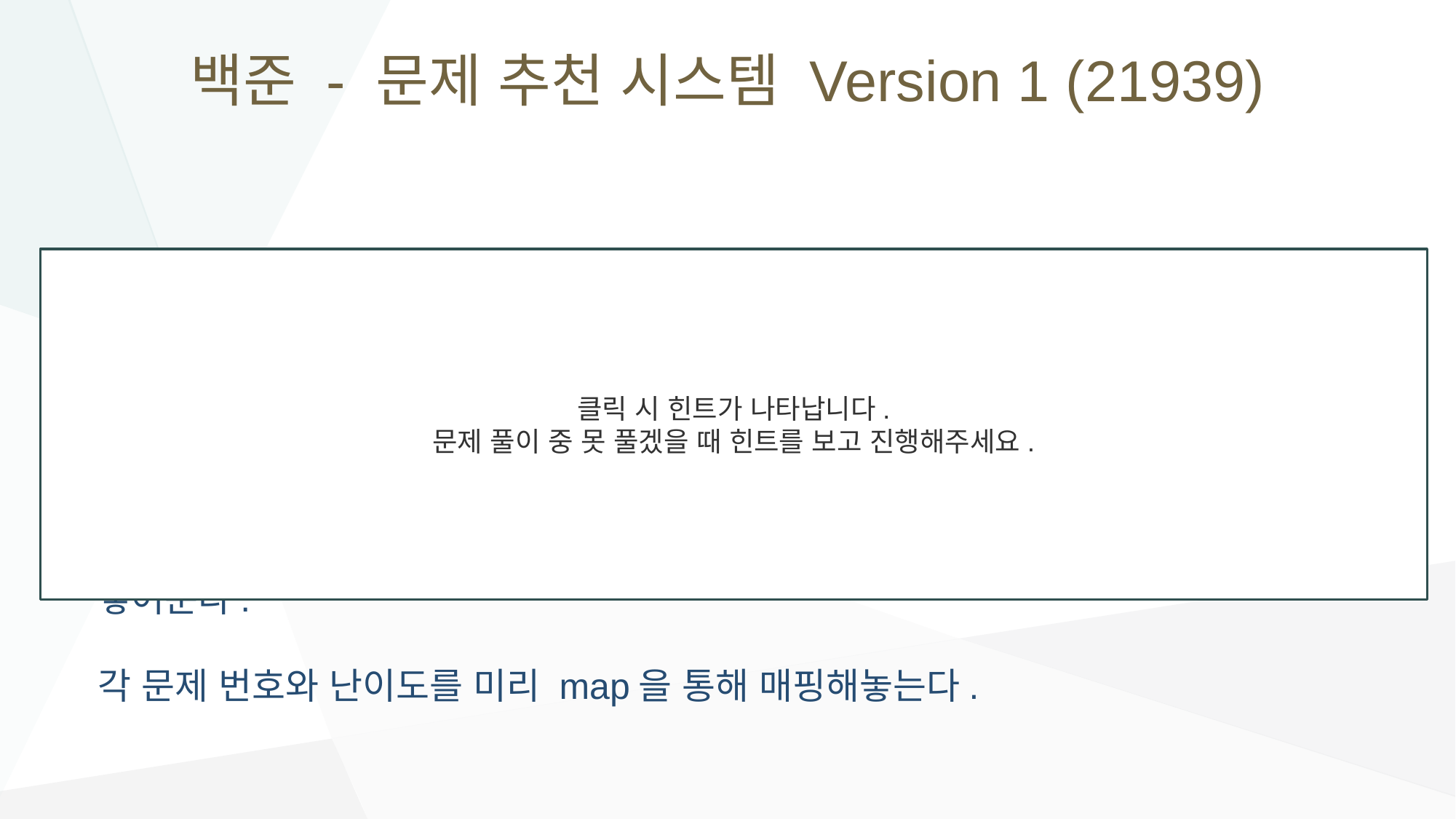

# 백준 - 문제 추천 시스템 Version 1 (21939)
클릭 시 힌트가 나타납니다.
문제 풀이 중 못 풀겠을 때 힌트를 보고 진행해주세요.
문제 번호와 랭크가 하나의 쌍으로 다녀야 하므로 pair로 묶어서 set에 넣어준다.
이때, recommend 명령어가 가장 어려운 문제, 여러 개면 문제 번호가 제일 큰 문제
또는 가장 쉬운 문제, 여러 개면를 문제 번호가 제일 작은 문제를 출력하는 명령어이다.

따라서, 찾기 쉽게 {랭크, 문제번호} 로 pair 자료형을 만들어서 set에 넣어준다.

각 문제 번호와 난이도를 미리 map을 통해 매핑해놓는다.